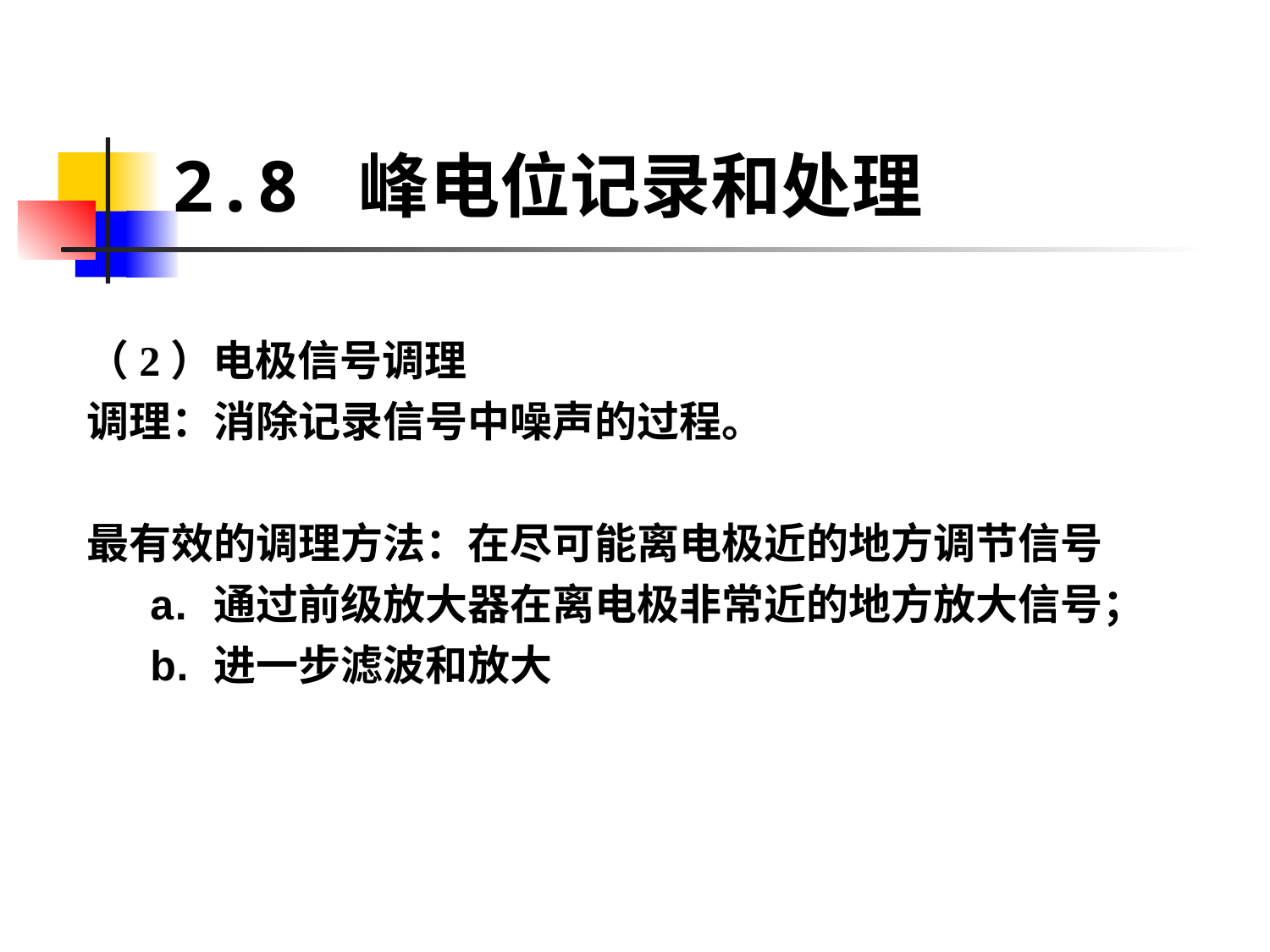

# 2.8 峰电位记录和处理
（2）电极信号调理
调理：消除记录信号中噪声的过程。

最有效的调理方法：在尽可能离电极近的地方调节信号
通过前级放大器在离电极非常近的地方放大信号；
进一步滤波和放大